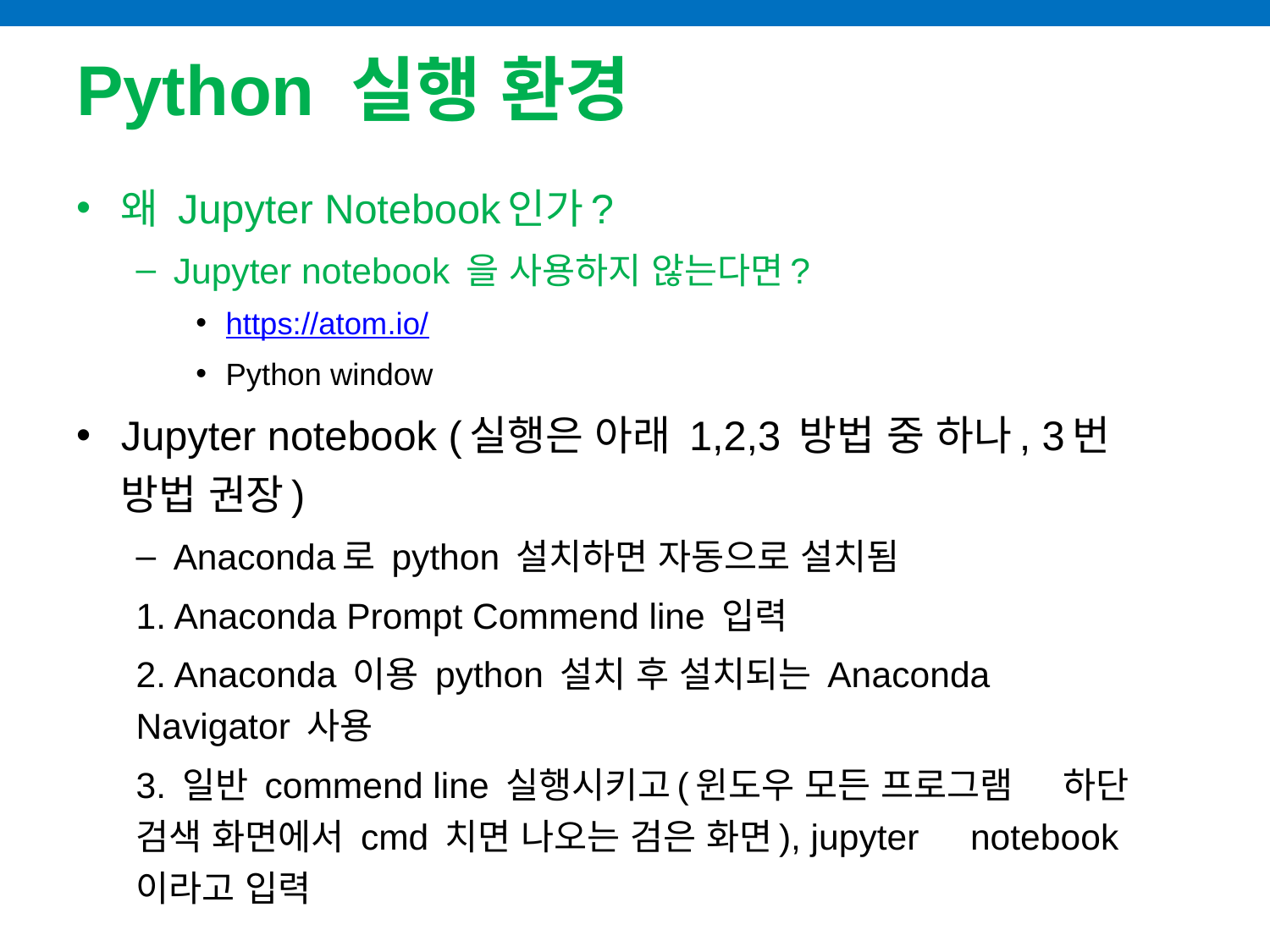

# Python 실행 환경
왜 Jupyter Notebook인가?
Jupyter notebook 을 사용하지 않는다면?
https://atom.io/
Python window
Jupyter notebook (실행은 아래 1,2,3 방법 중 하나, 3번 방법 권장)
Anaconda로 python 설치하면 자동으로 설치됨
	1. Anaconda Prompt Commend line 입력
	2. Anaconda 이용 python 설치 후 설치되는 Anaconda 	Navigator 사용
	3. 일반 commend line 실행시키고(윈도우 모든 프로그램 	하단 검색 화면에서 cmd 치면 나오는 검은 화면), jupyter 	notebook 이라고 입력